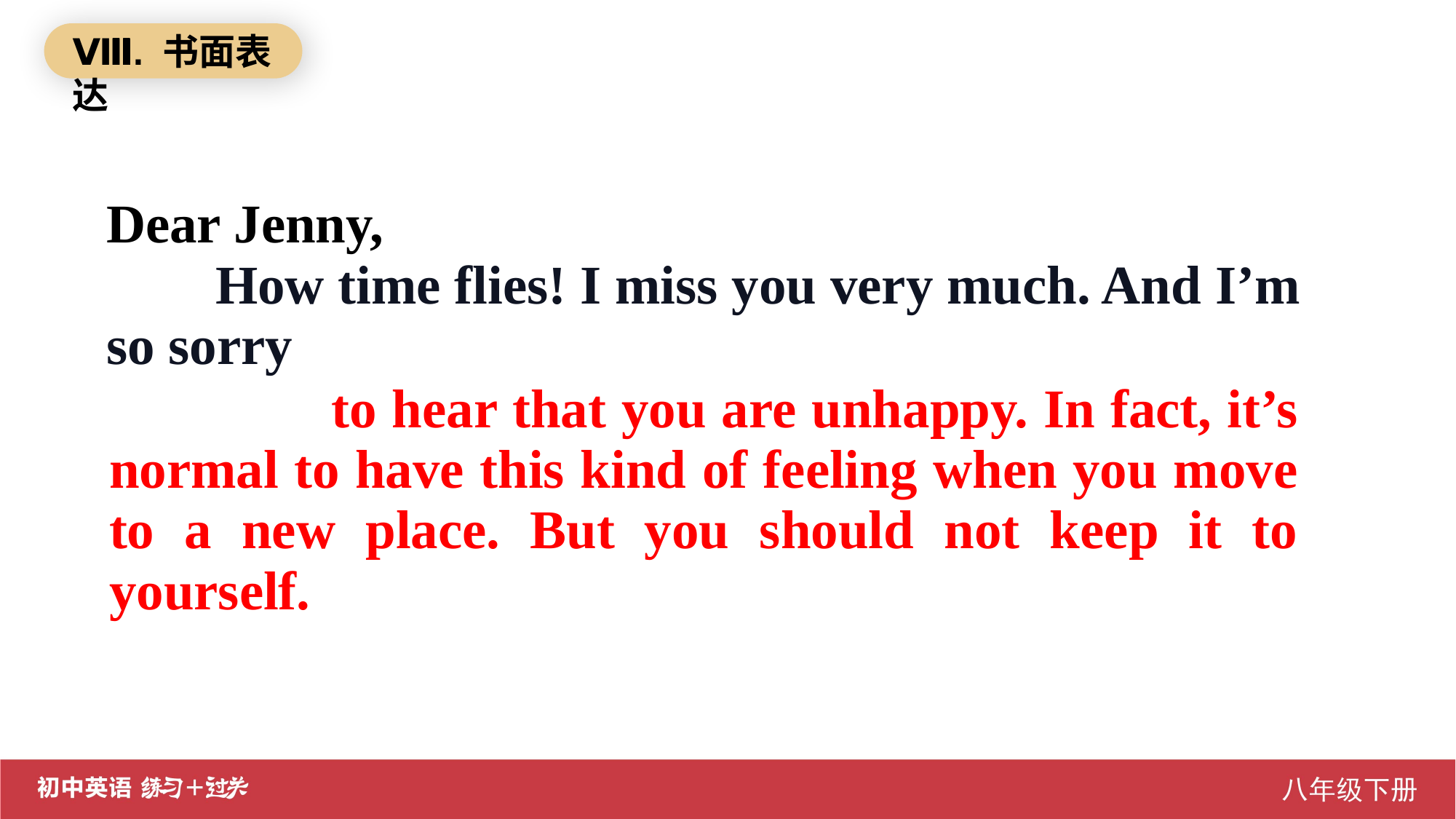

Ⅷ. 书面表达

Dear Jenny,
How time flies! I miss you very much. And I’m so sorry

         to hear that you are unhappy. In fact, it’s normal to have this kind of feeling when you move to a new place. But you should not keep it to yourself.